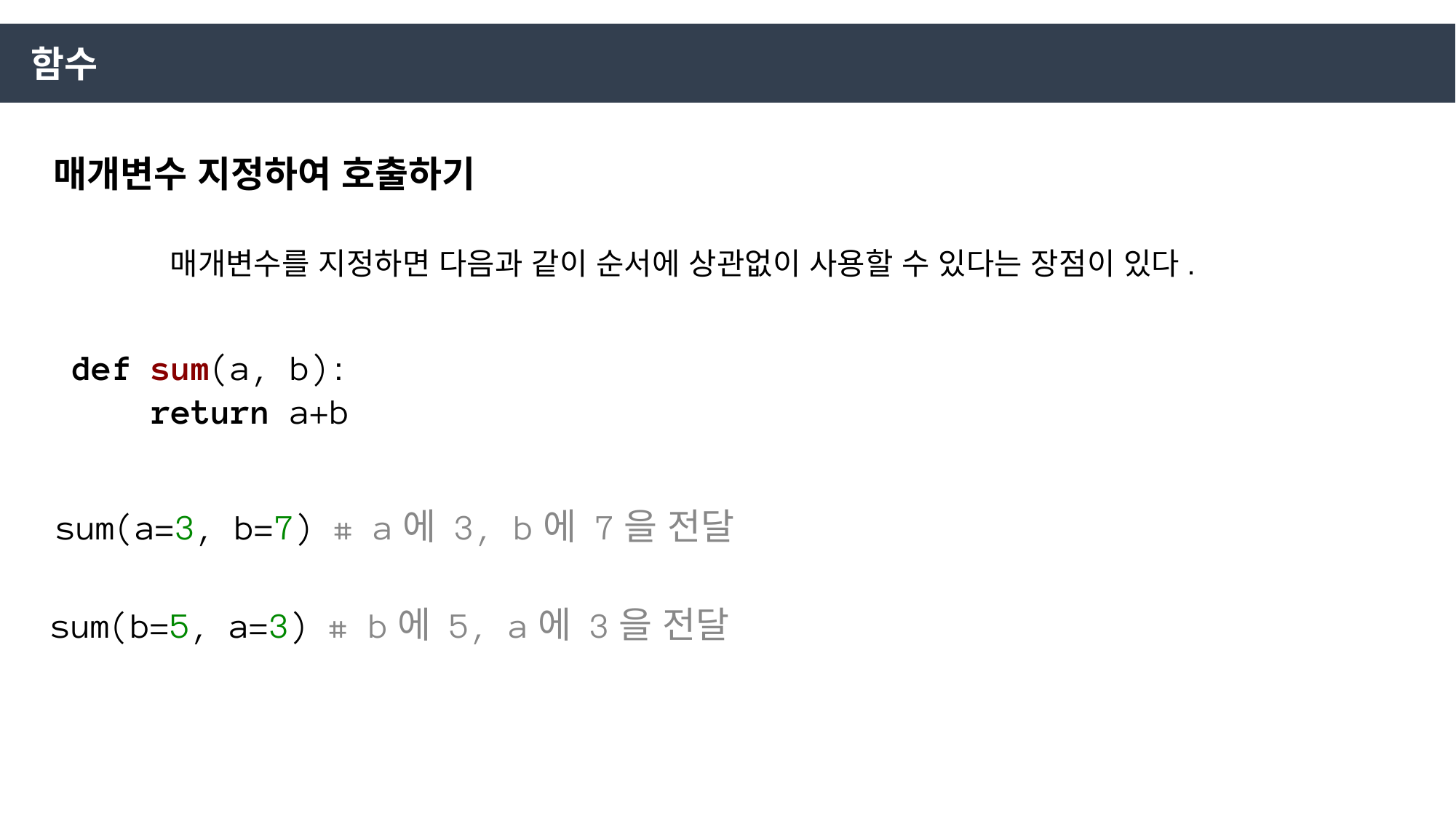

함수
매개변수 지정하여 호출하기
매개변수를 지정하면 다음과 같이 순서에 상관없이 사용할 수 있다는 장점이 있다.
def sum(a, b):
    return a+b
sum(a=3, b=7) # a에 3, b에 7을 전달
sum(b=5, a=3) # b에 5, a에 3을 전달